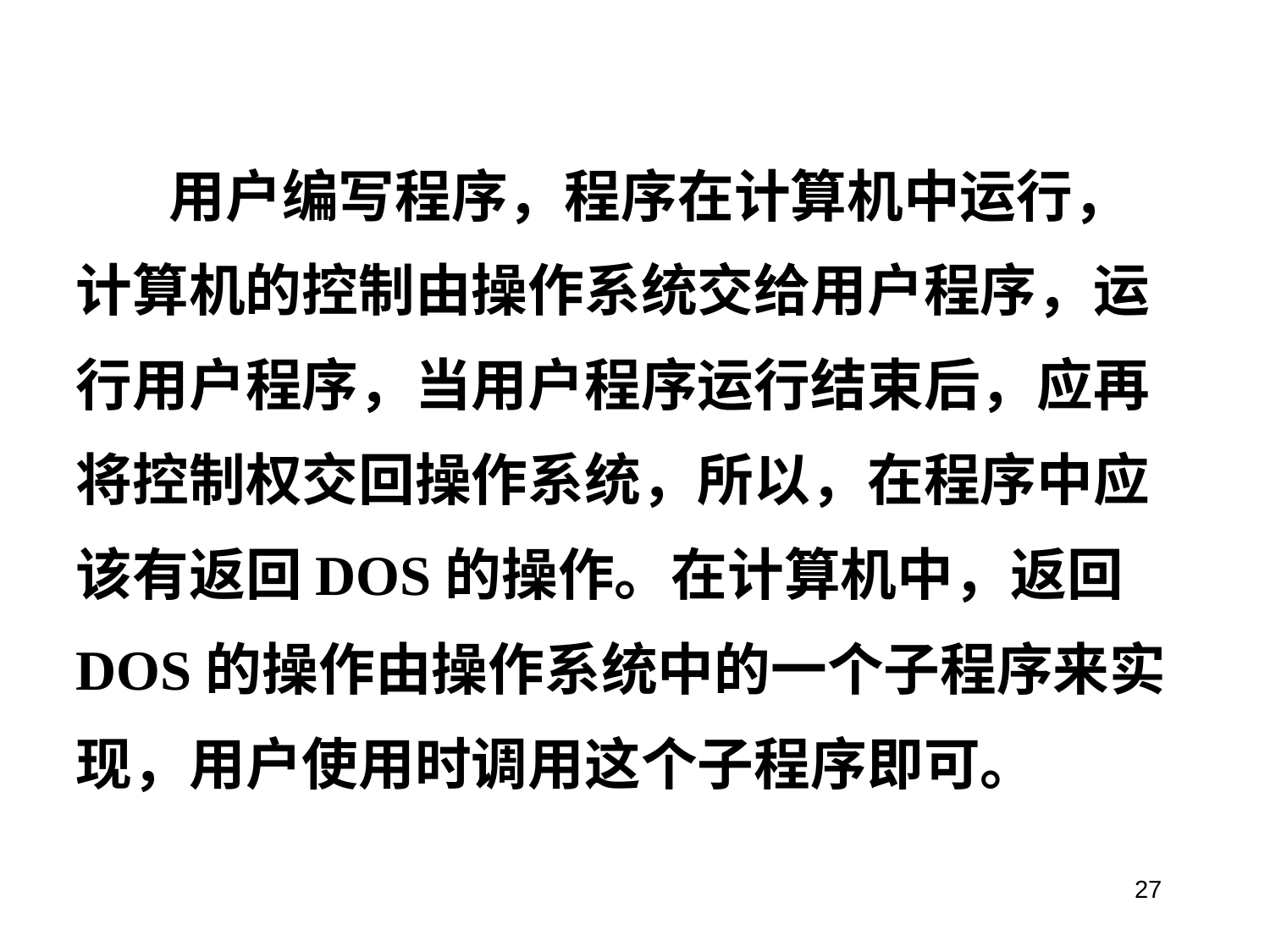

用户编写程序，程序在计算机中运行，计算机的控制由操作系统交给用户程序，运行用户程序，当用户程序运行结束后，应再将控制权交回操作系统，所以，在程序中应该有返回DOS的操作。在计算机中，返回DOS的操作由操作系统中的一个子程序来实现，用户使用时调用这个子程序即可。
27